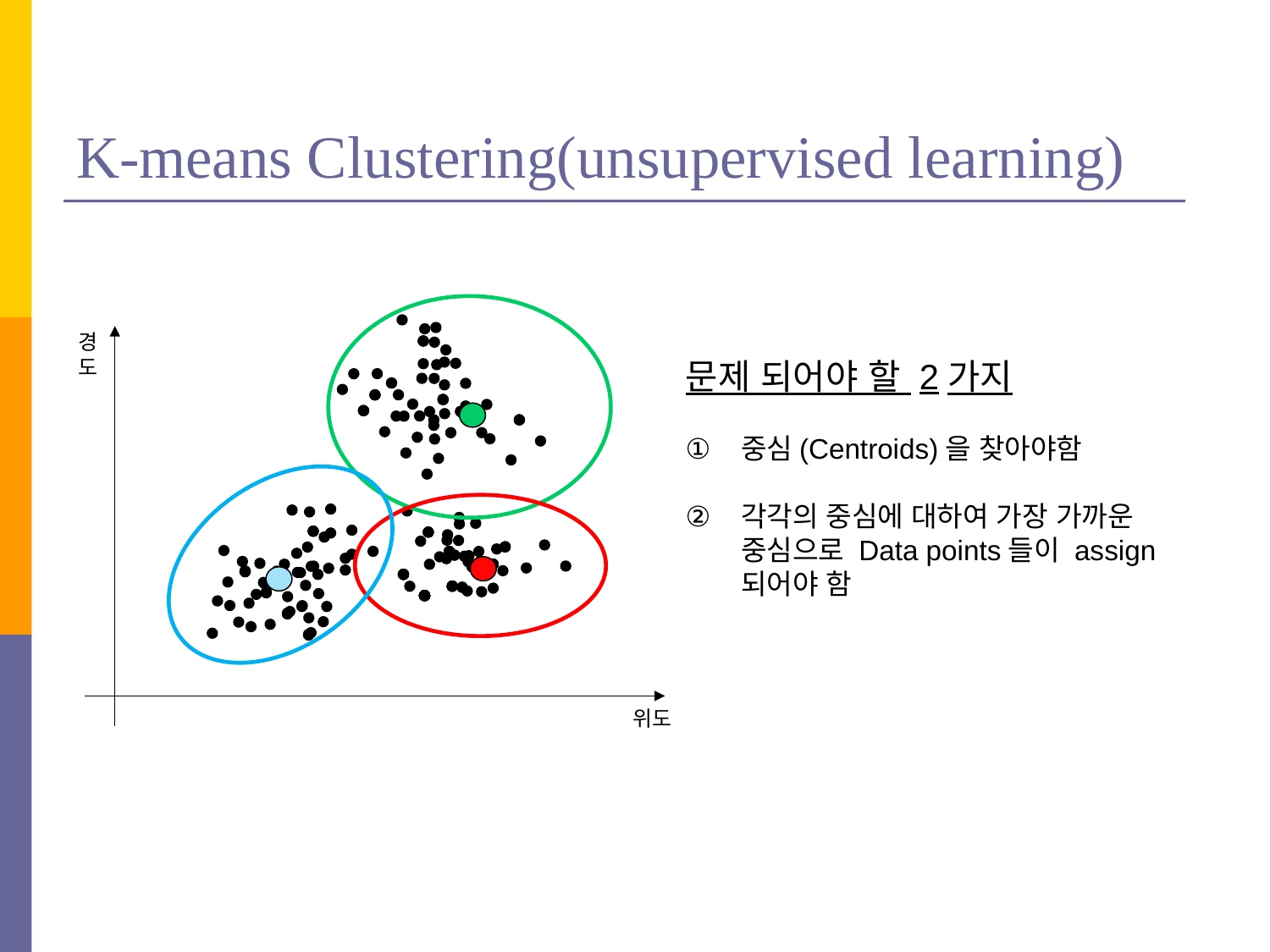

# K-means Clustering(unsupervised learning)

경
도

문제 되어야 할 2가지

중심(Centroids)을 찾아야함

각각의 중심에 대하여 가장 가까운 중심으로 Data points들이 assign 되어야 함

위도